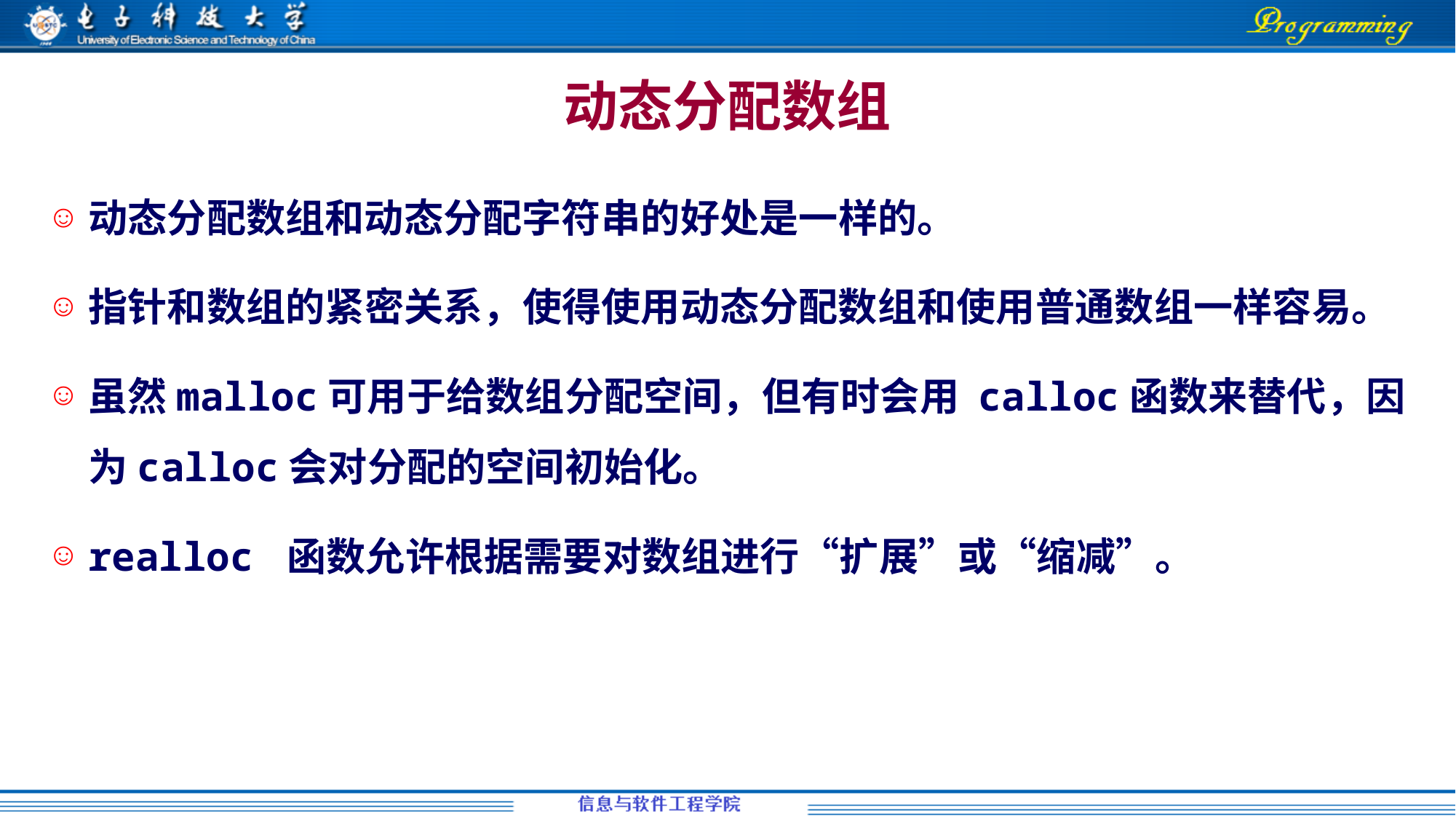

# 动态分配数组
动态分配数组和动态分配字符串的好处是一样的。
指针和数组的紧密关系，使得使用动态分配数组和使用普通数组一样容易。
虽然malloc可用于给数组分配空间，但有时会用 calloc函数来替代，因为calloc会对分配的空间初始化。
realloc 函数允许根据需要对数组进行“扩展”或“缩减”。